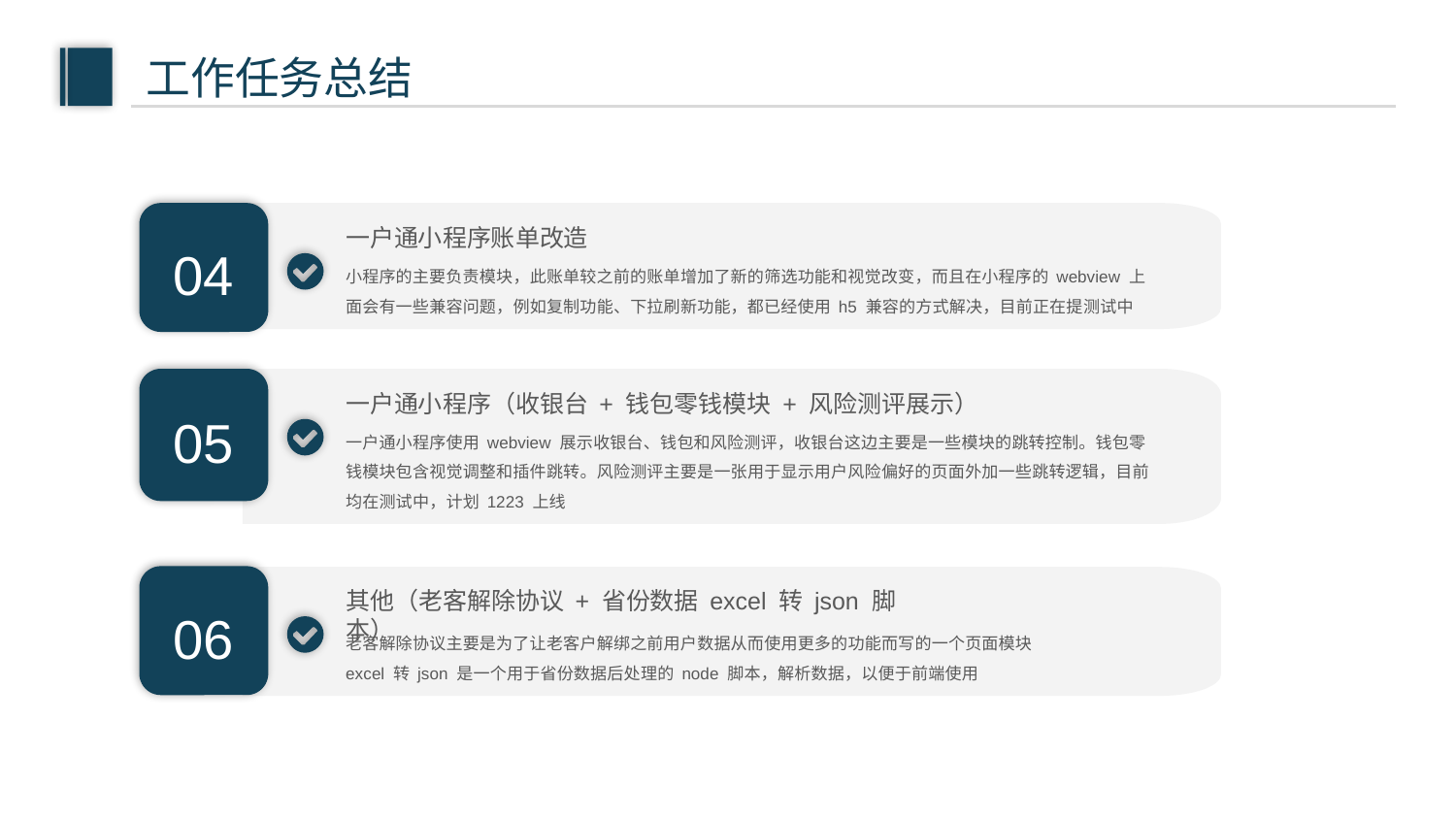

工作任务总结

04

一户通小程序账单改造
小程序的主要负责模块，此账单较之前的账单增加了新的筛选功能和视觉改变，而且在小程序的 webview 上面会有一些兼容问题，例如复制功能、下拉刷新功能，都已经使用 h5 兼容的方式解决，目前正在提测试中

05

一户通小程序（收银台 + 钱包零钱模块 + 风险测评展示）
一户通小程序使用 webview 展示收银台、钱包和风险测评，收银台这边主要是一些模块的跳转控制。钱包零钱模块包含视觉调整和插件跳转。风险测评主要是一张用于显示用户风险偏好的页面外加一些跳转逻辑，目前均在测试中，计划 1223 上线

06

其他（老客解除协议 + 省份数据 excel 转 json 脚本）
老客解除协议主要是为了让老客户解绑之前用户数据从而使用更多的功能而写的一个页面模块
excel 转 json 是一个用于省份数据后处理的 node 脚本，解析数据，以便于前端使用